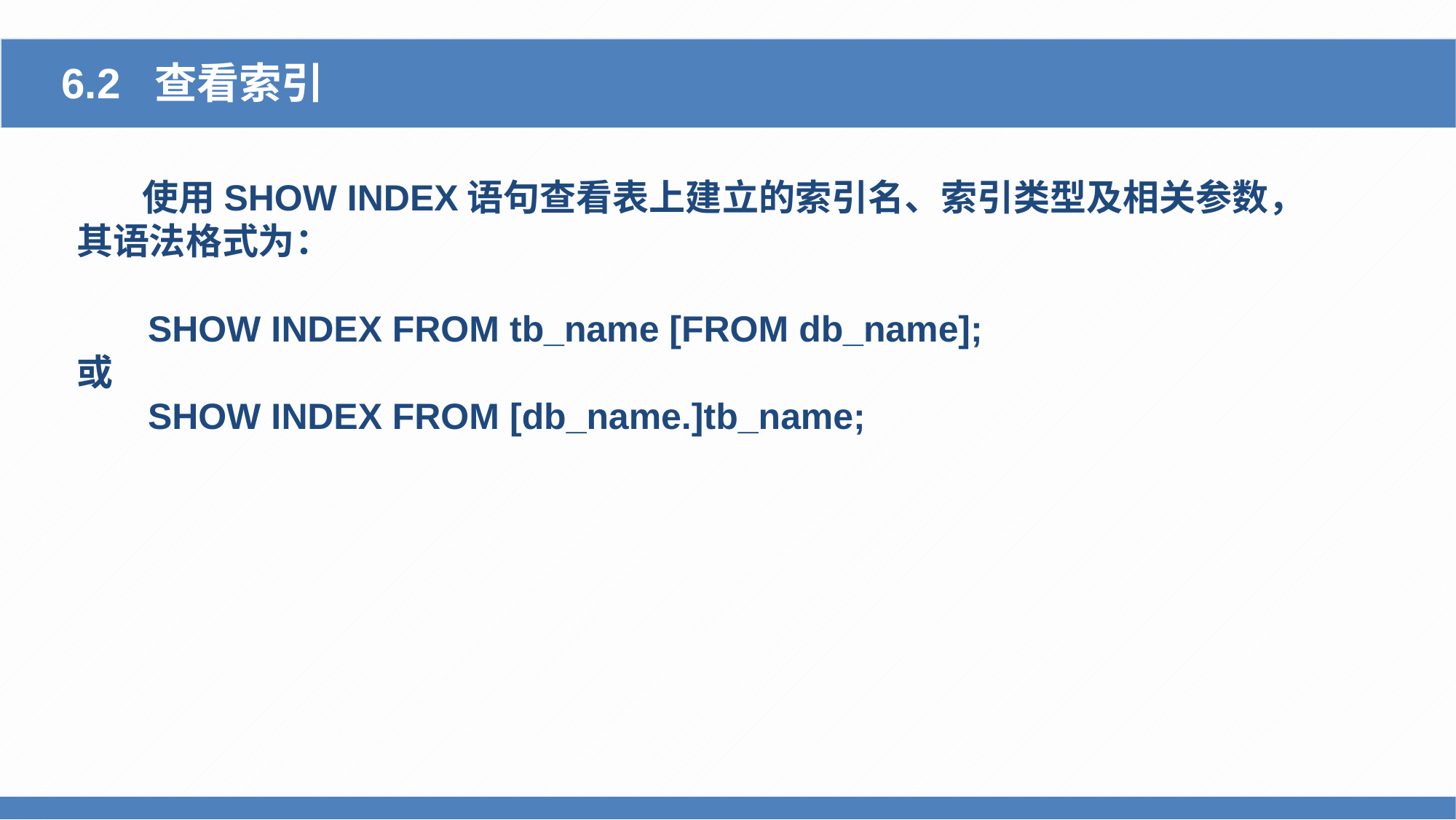

6.2  查看索引
       使用SHOW INDEX语句查看表上建立的索引名、索引类型及相关参数，其语法格式为：

       SHOW INDEX FROM tb_name [FROM db_name];
或
       SHOW INDEX FROM [db_name.]tb_name;